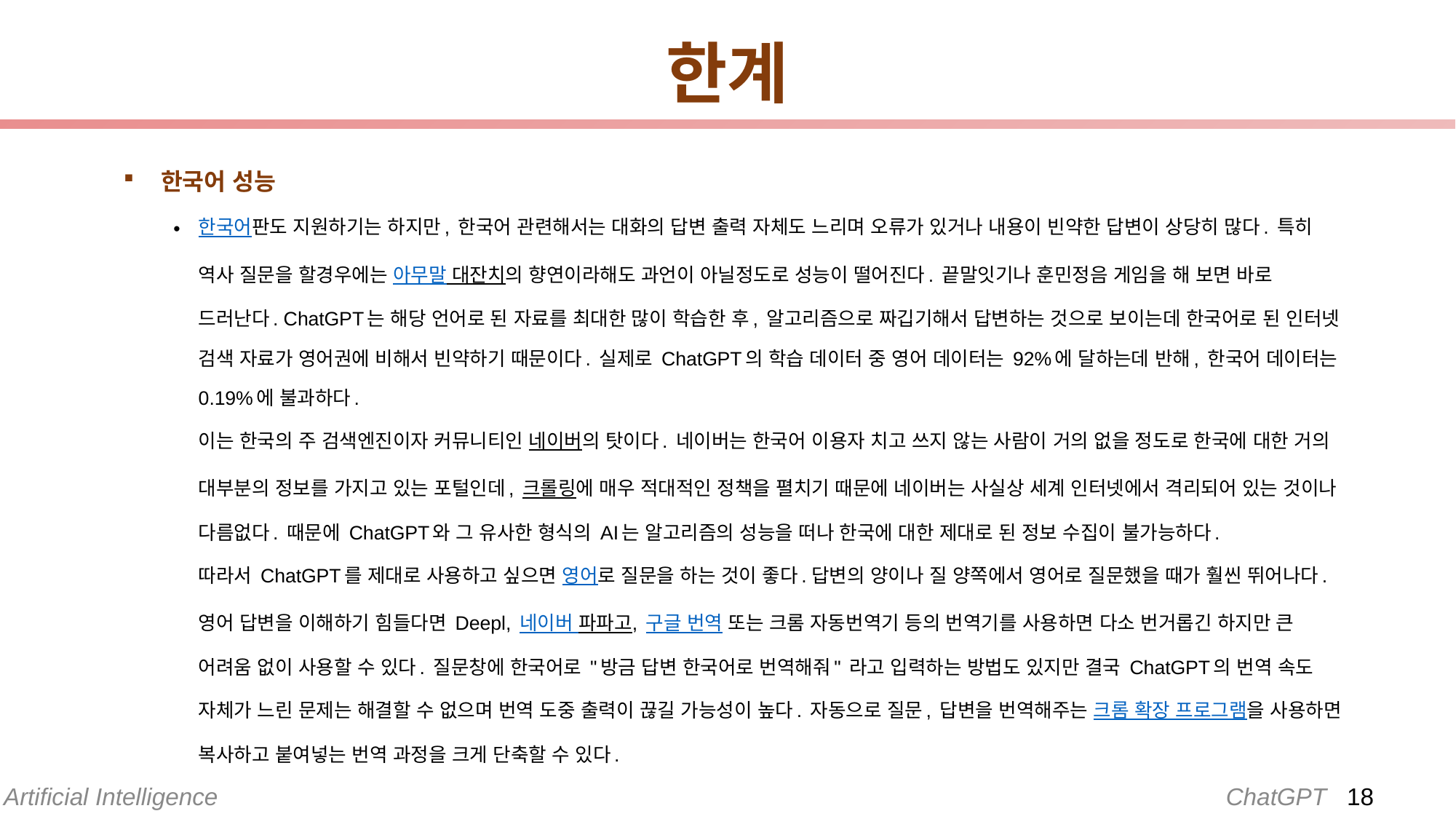

# 한계
한국어 성능
한국어판도 지원하기는 하지만, 한국어 관련해서는 대화의 답변 출력 자체도 느리며 오류가 있거나 내용이 빈약한 답변이 상당히 많다. 특히 역사 질문을 할경우에는 아무말 대잔치의 향연이라해도 과언이 아닐정도로 성능이 떨어진다. 끝말잇기나 훈민정음 게임을 해 보면 바로 드러난다. ChatGPT는 해당 언어로 된 자료를 최대한 많이 학습한 후, 알고리즘으로 짜깁기해서 답변하는 것으로 보이는데 한국어로 된 인터넷 검색 자료가 영어권에 비해서 빈약하기 때문이다. 실제로 ChatGPT의 학습 데이터 중 영어 데이터는 92%에 달하는데 반해, 한국어 데이터는 0.19%에 불과하다.
이는 한국의 주 검색엔진이자 커뮤니티인 네이버의 탓이다. 네이버는 한국어 이용자 치고 쓰지 않는 사람이 거의 없을 정도로 한국에 대한 거의 대부분의 정보를 가지고 있는 포털인데, 크롤링에 매우 적대적인 정책을 펼치기 때문에 네이버는 사실상 세계 인터넷에서 격리되어 있는 것이나 다름없다. 때문에 ChatGPT와 그 유사한 형식의 AI는 알고리즘의 성능을 떠나 한국에 대한 제대로 된 정보 수집이 불가능하다.
따라서 ChatGPT를 제대로 사용하고 싶으면 영어로 질문을 하는 것이 좋다. 답변의 양이나 질 양쪽에서 영어로 질문했을 때가 훨씬 뛰어나다. 영어 답변을 이해하기 힘들다면 Deepl, 네이버 파파고, 구글 번역 또는 크롬 자동번역기 등의 번역기를 사용하면 다소 번거롭긴 하지만 큰 어려움 없이 사용할 수 있다. 질문창에 한국어로 "방금 답변 한국어로 번역해줘" 라고 입력하는 방법도 있지만 결국 ChatGPT의 번역 속도 자체가 느린 문제는 해결할 수 없으며 번역 도중 출력이 끊길 가능성이 높다. 자동으로 질문, 답변을 번역해주는 크롬 확장 프로그램을 사용하면 복사하고 붙여넣는 번역 과정을 크게 단축할 수 있다.